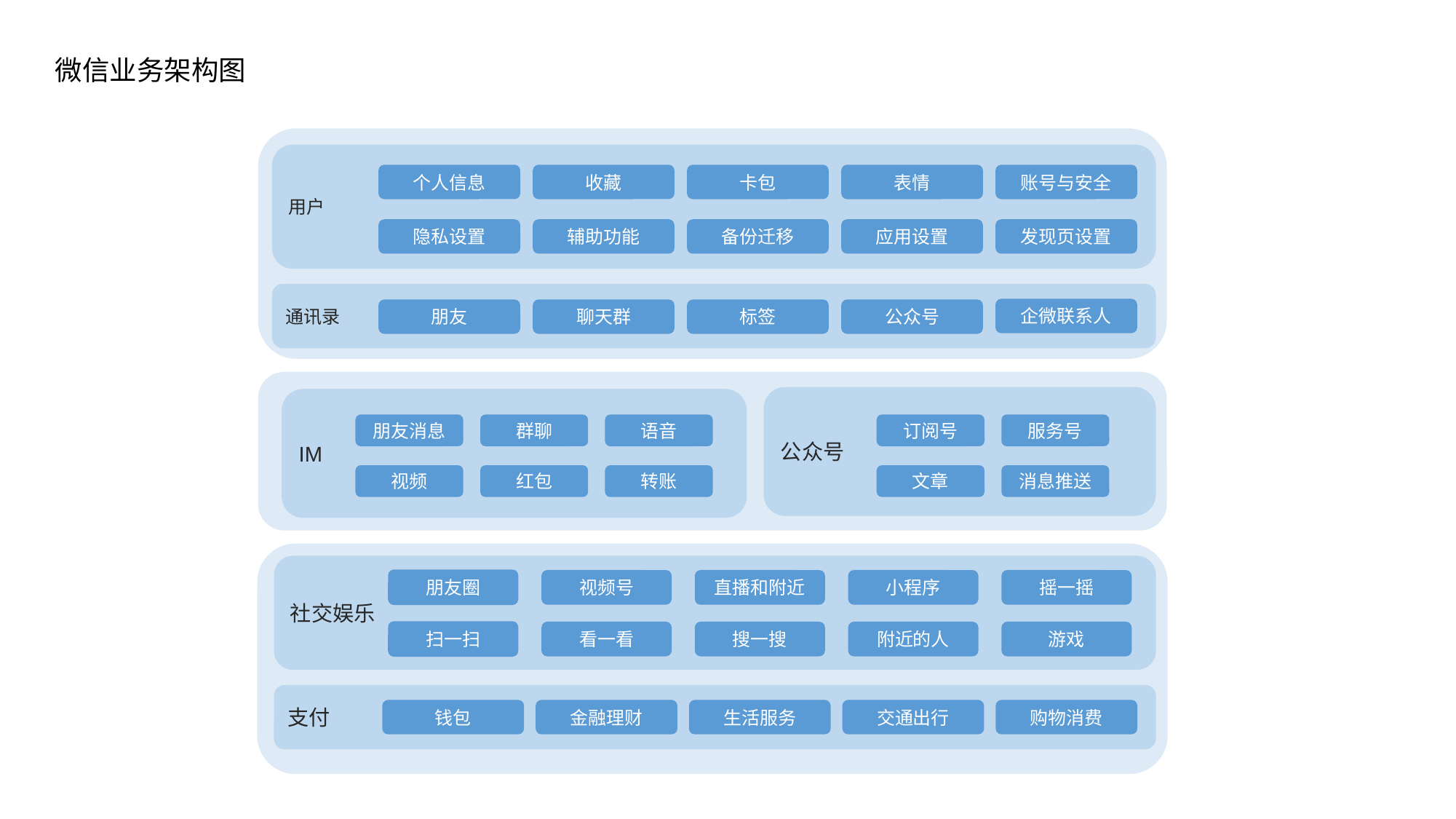

微信业务架构图

用户
个人信息
收藏
卡包
表情
账号与安全
隐私设置
辅助功能
备份迁移
应用设置
发现页设置
通讯录
企微联系人
朋友
聊天群
标签
公众号

公众号
IM
朋友消息
群聊
语音
订阅号
服务号
视频
红包
转账
文章
消息推送

社交娱乐
朋友圈
视频号
直播和附近
小程序
摇一摇
扫一扫
看一看
搜一搜
附近的人
游戏
支付
钱包
金融理财
生活服务
交通出行
购物消费